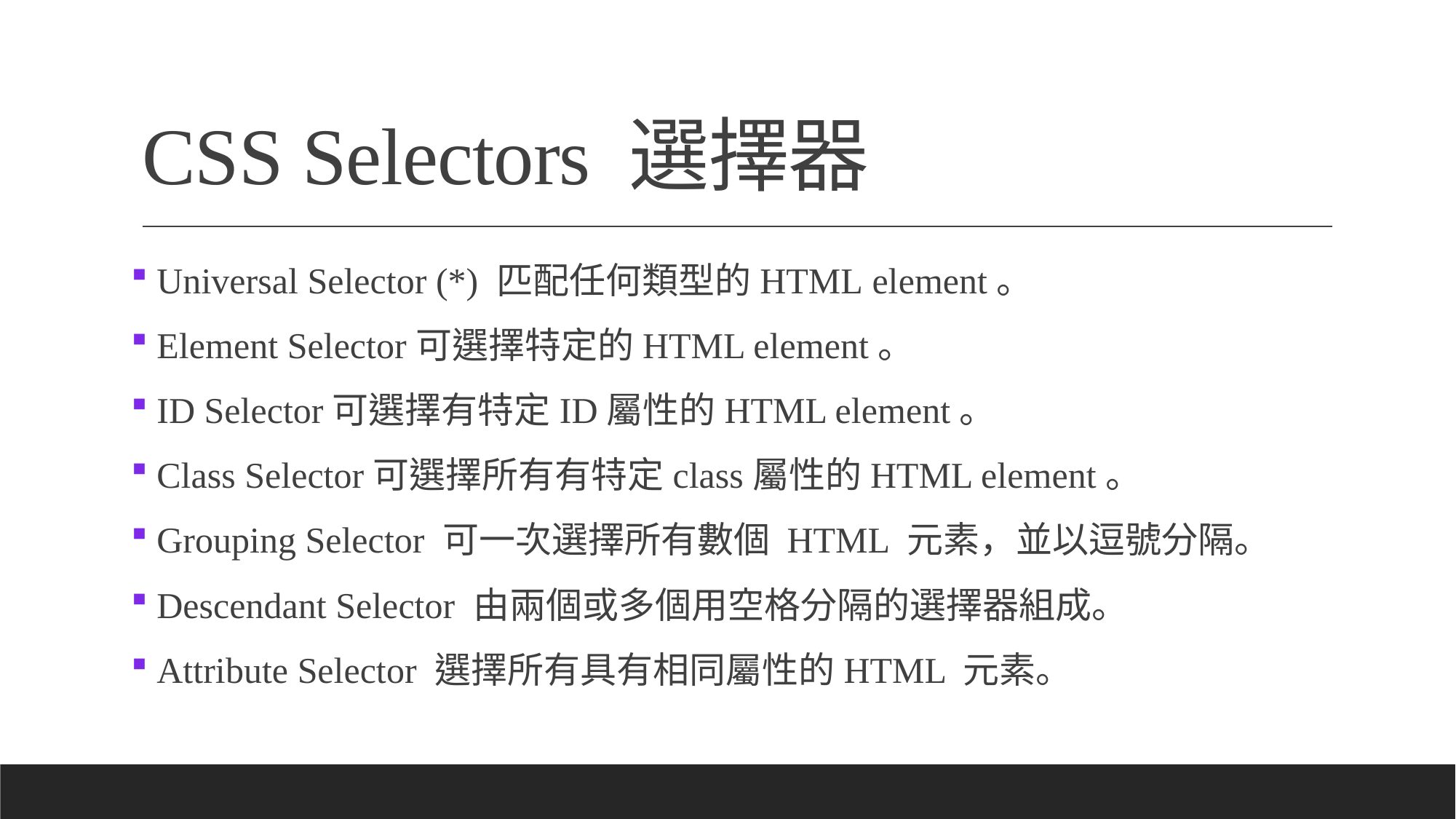

# CSS Selectors 選擇器
 Universal Selector (*) 匹配任何類型的HTML element。
 Element Selector可選擇特定的HTML element。
 ID Selector可選擇有特定ID屬性的HTML element。
 Class Selector可選擇所有有特定class屬性的HTML element。
 Grouping Selector 可一次選擇所有數個 HTML 元素，並以逗號分隔。
 Descendant Selector 由兩個或多個用空格分隔的選擇器組成。
 Attribute Selector 選擇所有具有相同屬性的HTML 元素。